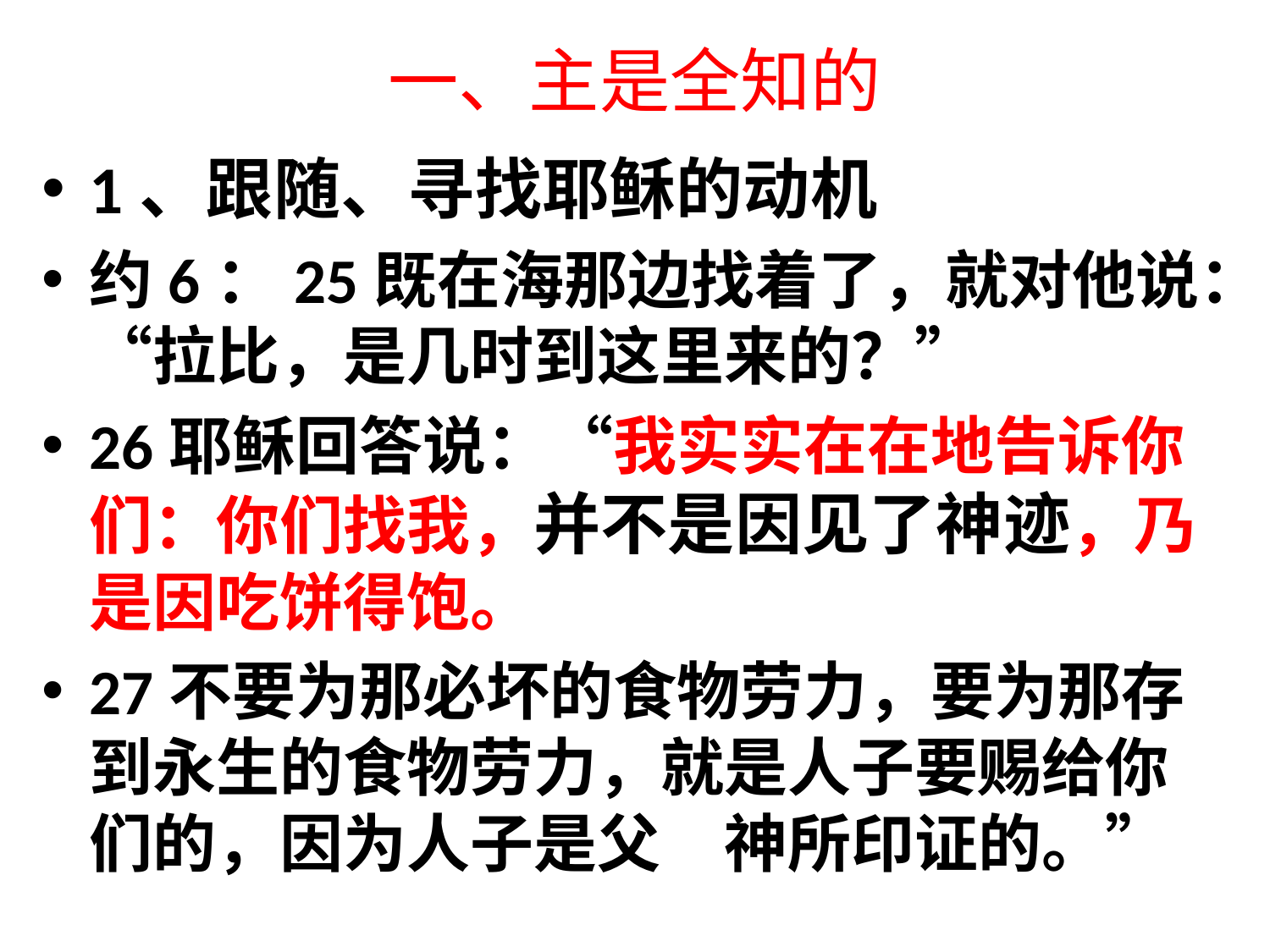

# 一、主是全知的
1、跟随、寻找耶稣的动机
约6：25既在海那边找着了，就对他说：“拉比，是几时到这里来的？”
26耶稣回答说：“我实实在在地告诉你们：你们找我，并不是因见了神迹，乃是因吃饼得饱。
27不要为那必坏的食物劳力，要为那存到永生的食物劳力，就是人子要赐给你们的，因为人子是父　神所印证的。”